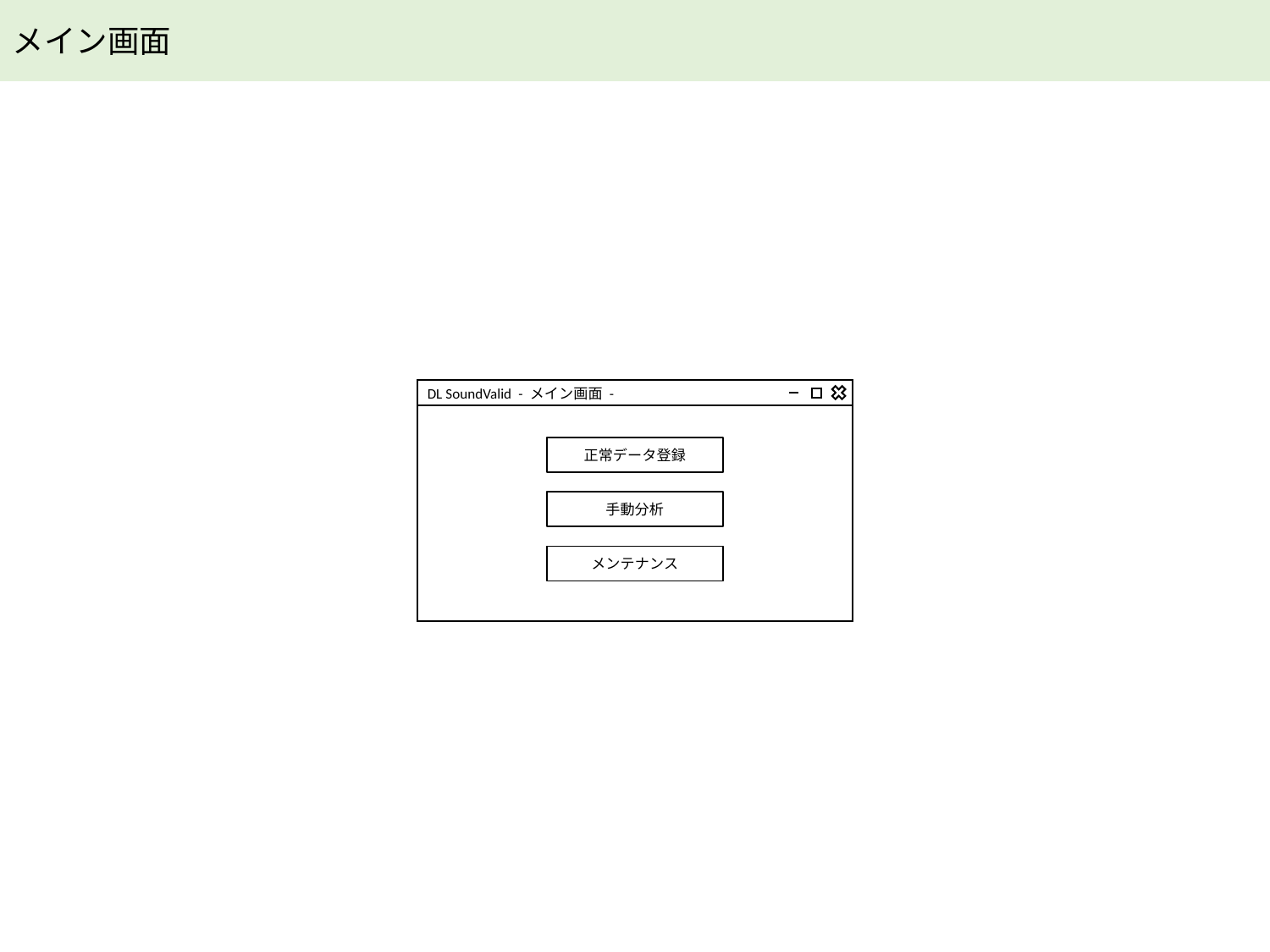

メイン画面

DL SoundValid  - メイン画面 -

正常データ登録
手動分析
メンテナンス